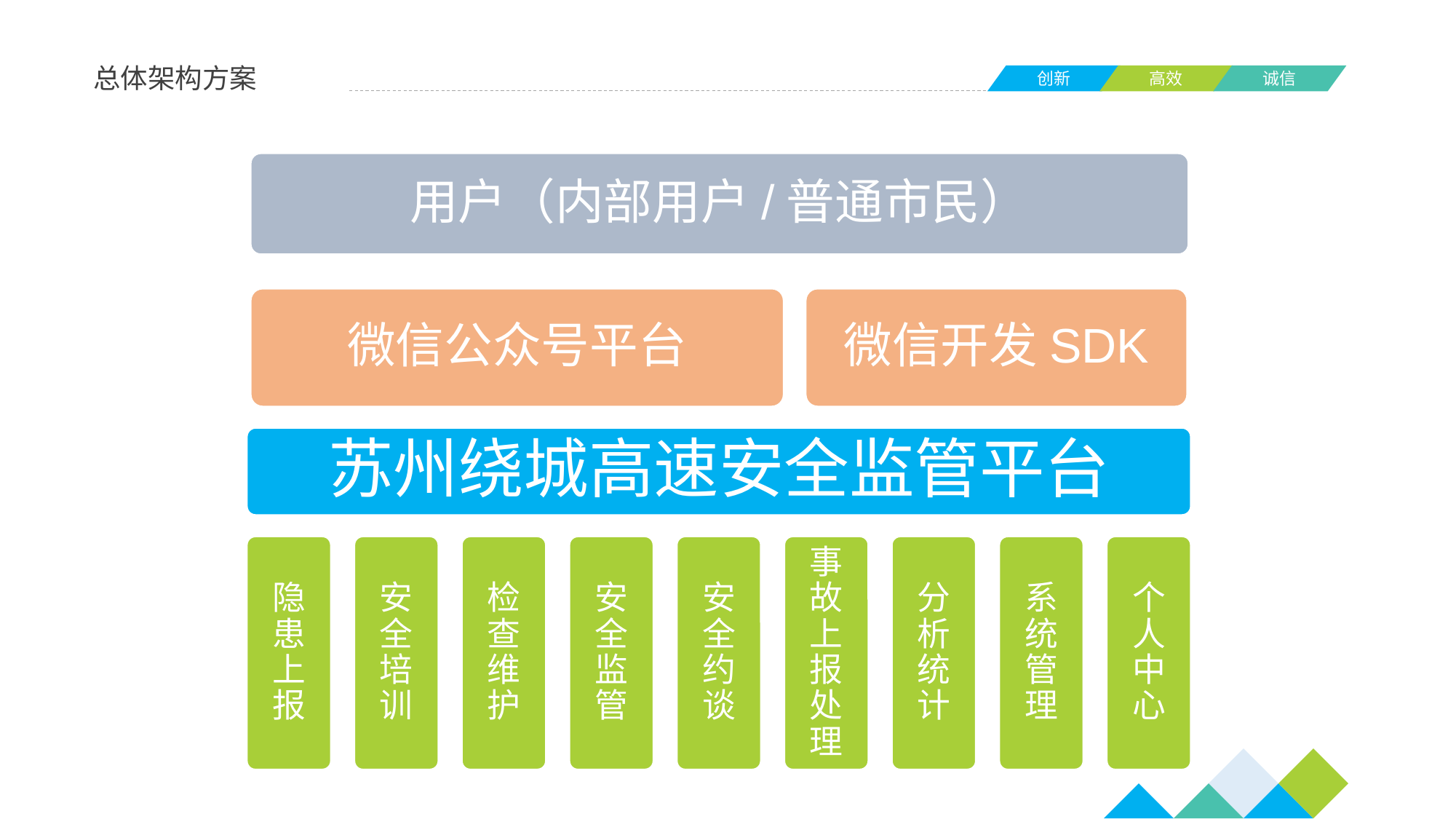

总体架构方案

用户（内部用户/普通市民）

微信公众号平台

微信开发SDK

苏州绕城高速安全监管平台

隐患上报

安全培训

检查维护

安全监管

安全约谈

事故上报处理

分析统计

系统管理

个人中心